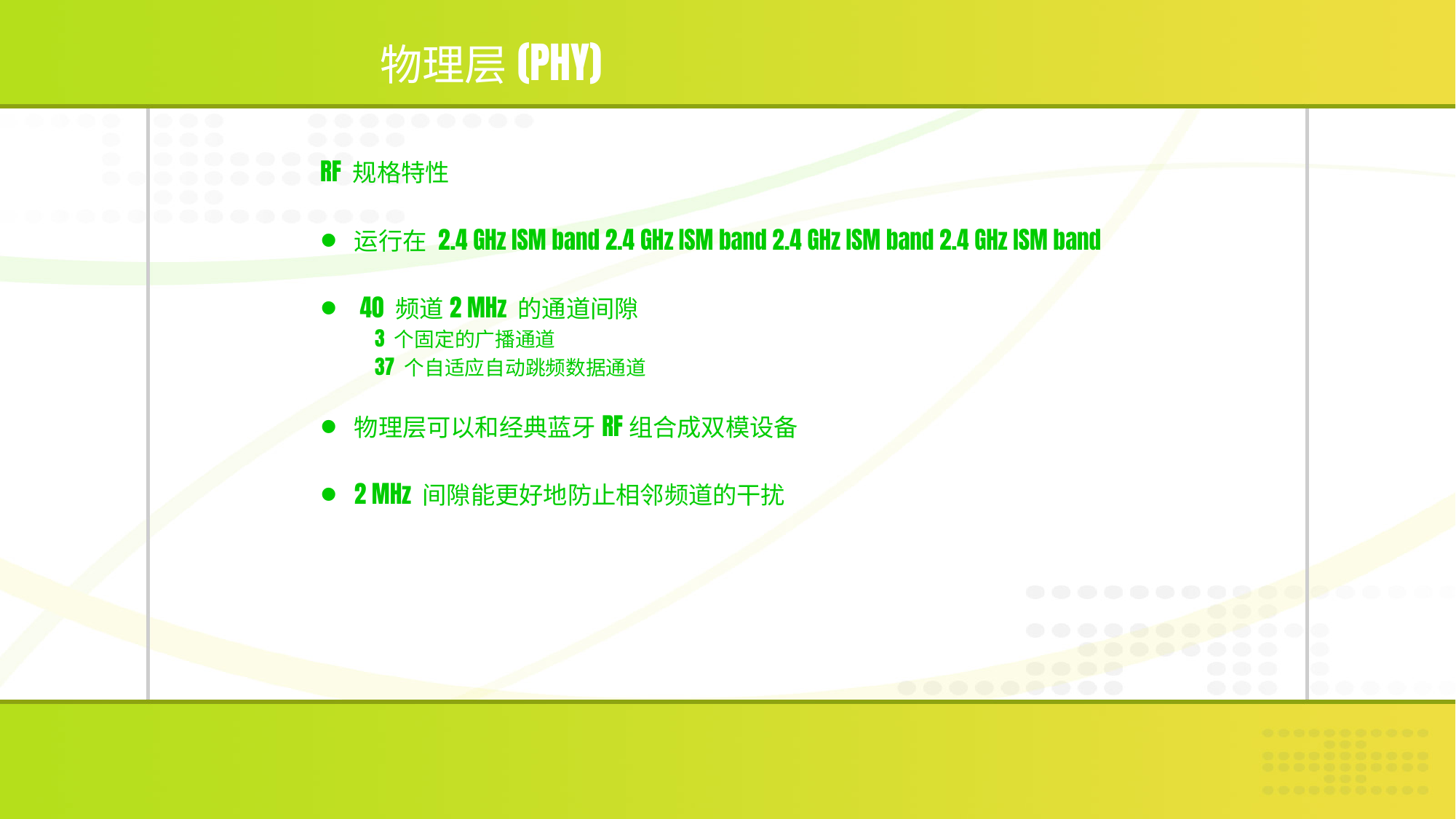

# 物理层(PHY)

RF 规格特性

运行在 2.4 GHz ISM band 2.4 GHz ISM band 2.4 GHz ISM band 2.4 GHz ISM band

 40 频道2 MHz 的通道间隙
3 个固定的广播通道
37 个自适应自动跳频数据通道

物理层可以和经典蓝牙RF组合成双模设备

2 MHz 间隙能更好地防止相邻频道的干扰